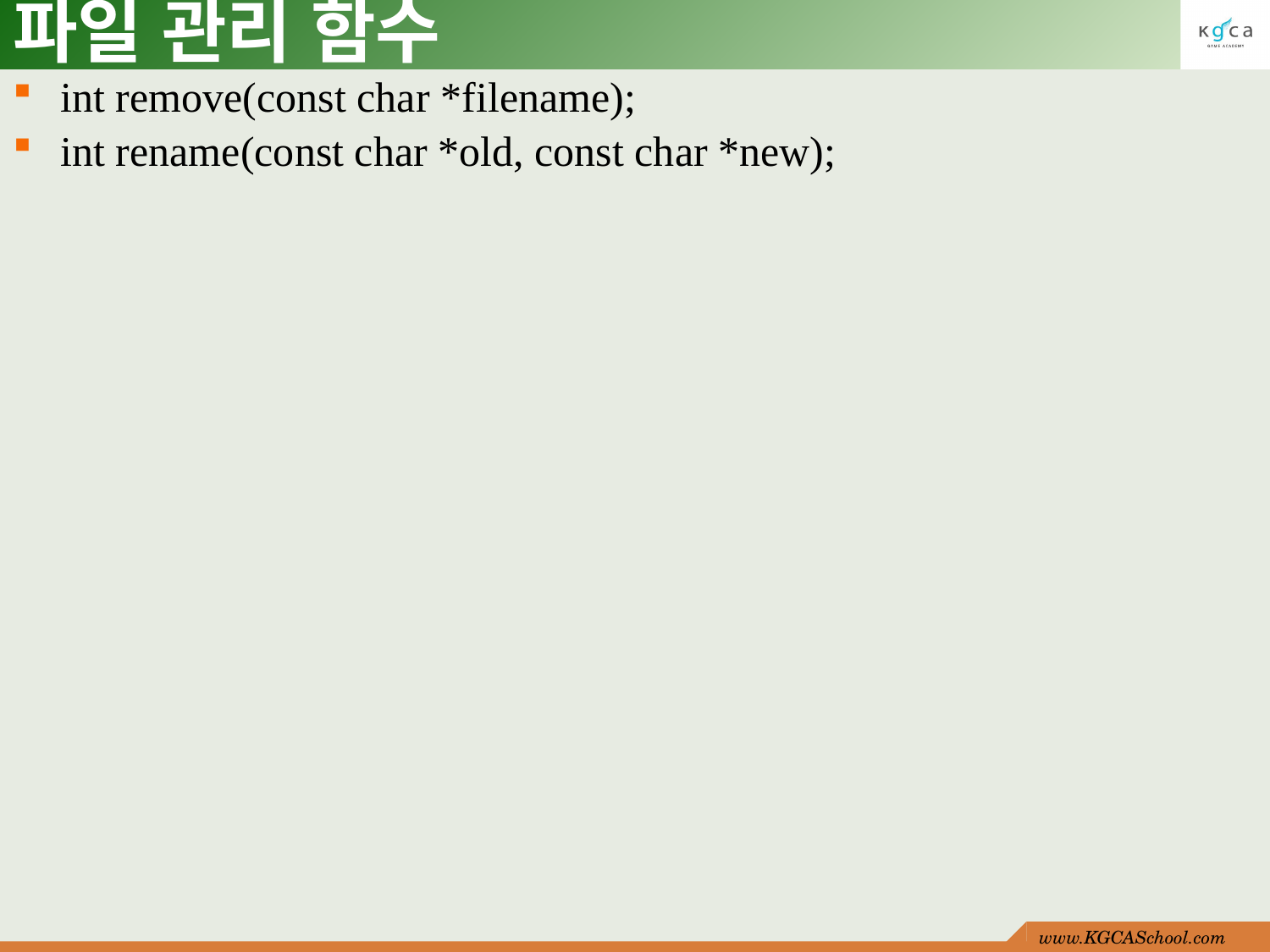

# 파일 관리 함수
int remove(const char *filename);
int rename(const char *old, const char *new);